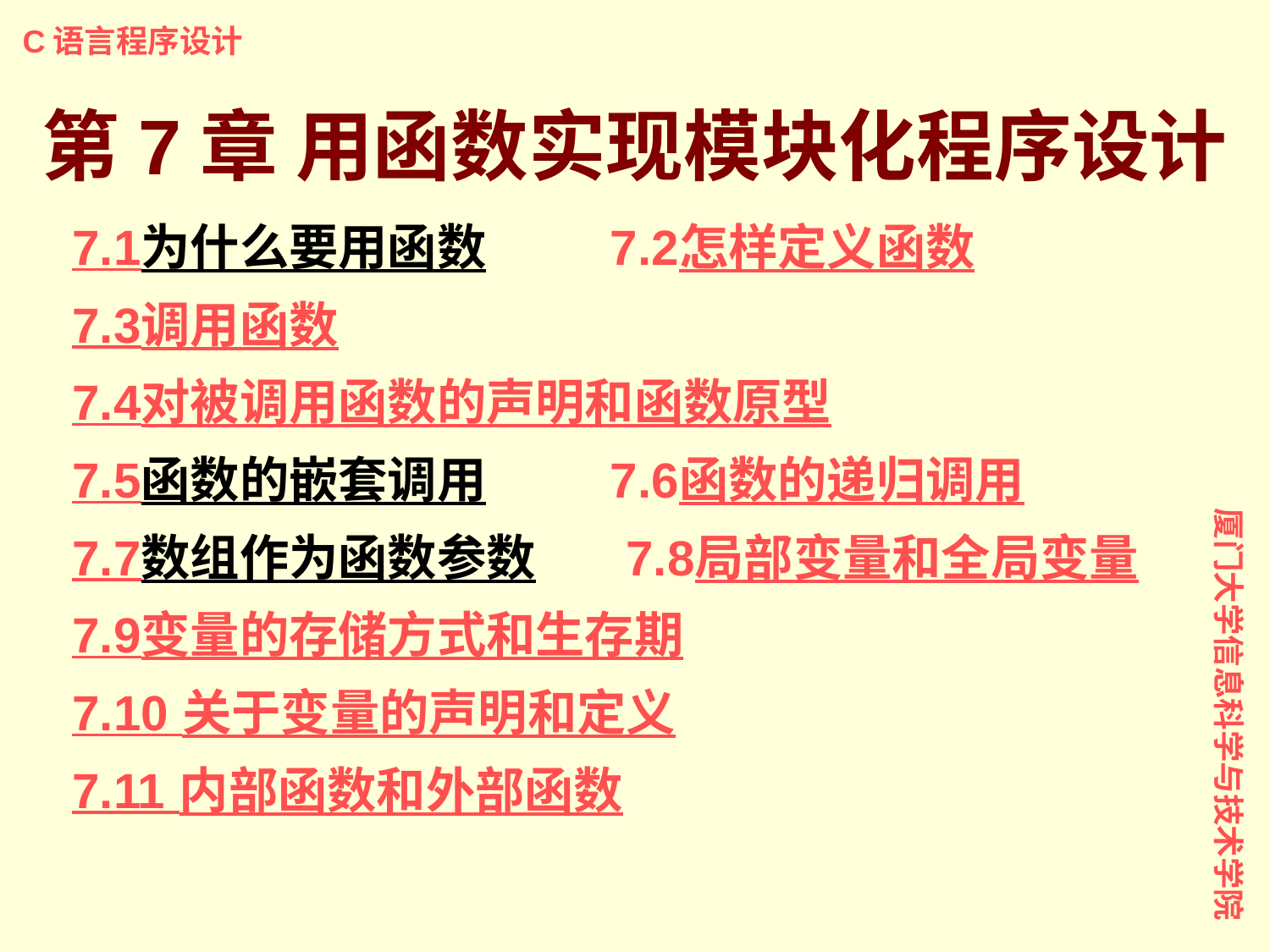

# 第7章 用函数实现模块化程序设计
7.1为什么要用函数          7.2怎样定义函数
7.3调用函数
7.4对被调用函数的声明和函数原型
7.5函数的嵌套调用          7.6函数的递归调用
7.7数组作为函数参数       7.8局部变量和全局变量
7.9变量的存储方式和生存期
7.10 关于变量的声明和定义
7.11 内部函数和外部函数